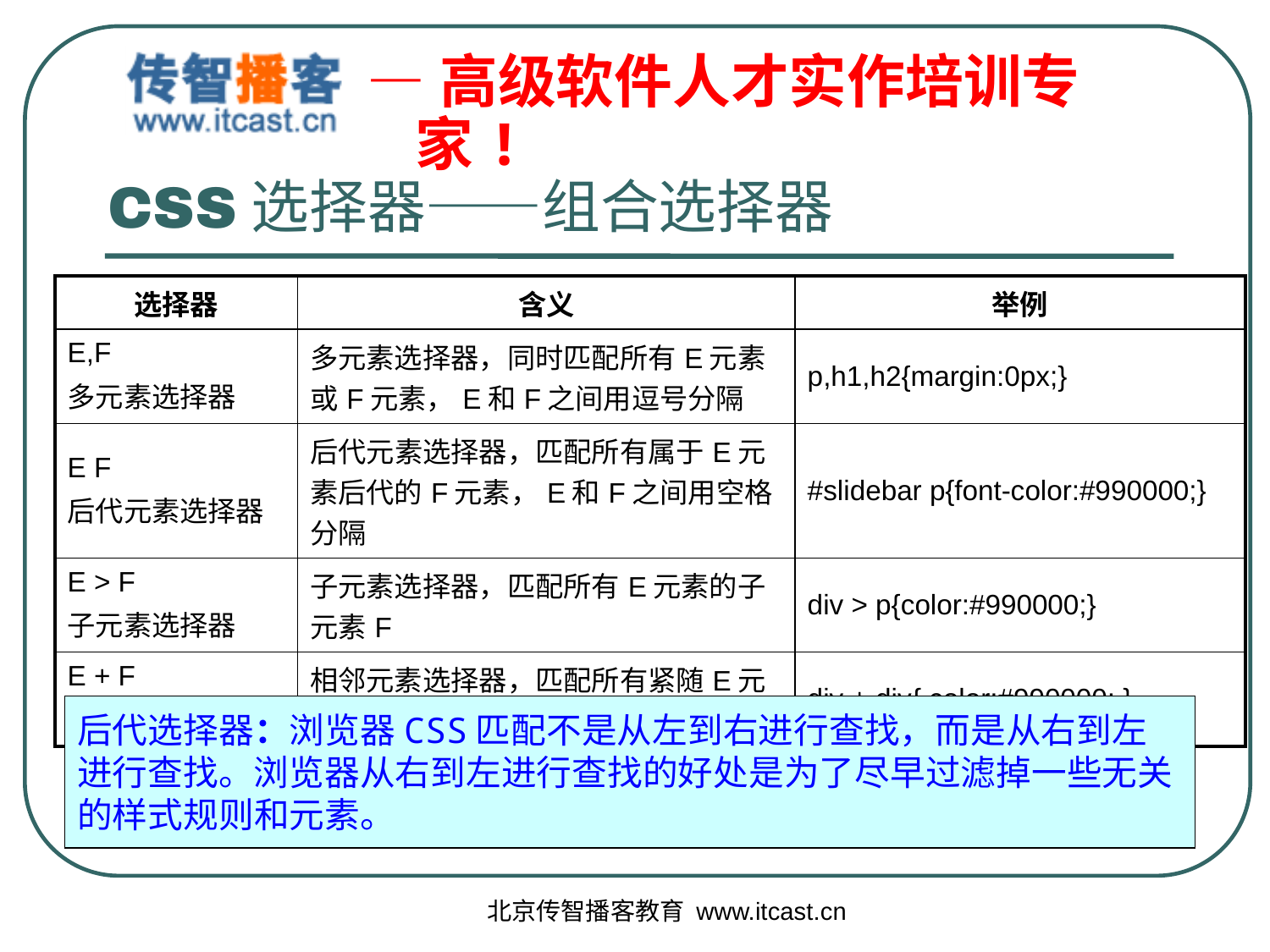

# CSS选择器——组合选择器
| 选择器 | 含义 | 举例 |
| --- | --- | --- |
| E,F 多元素选择器 | 多元素选择器，同时匹配所有E元素或F元素，E和F之间用逗号分隔 | p,h1,h2{margin:0px;} |
| E F 后代元素选择器 | 后代元素选择器，匹配所有属于E元素后代的F元素，E和F之间用空格分隔 | #slidebar p{font-color:#990000;} |
| E > F 子元素选择器 | 子元素选择器，匹配所有E元素的子元素F | div > p{color:#990000;} |
| E + F 相邻元素选择器 | 相邻元素选择器，匹配所有紧随E元素之后的同级元素F | div + div{ color:#990000; } |
后代选择器：浏览器CSS匹配不是从左到右进行查找，而是从右到左进行查找。浏览器从右到左进行查找的好处是为了尽早过滤掉一些无关的样式规则和元素。